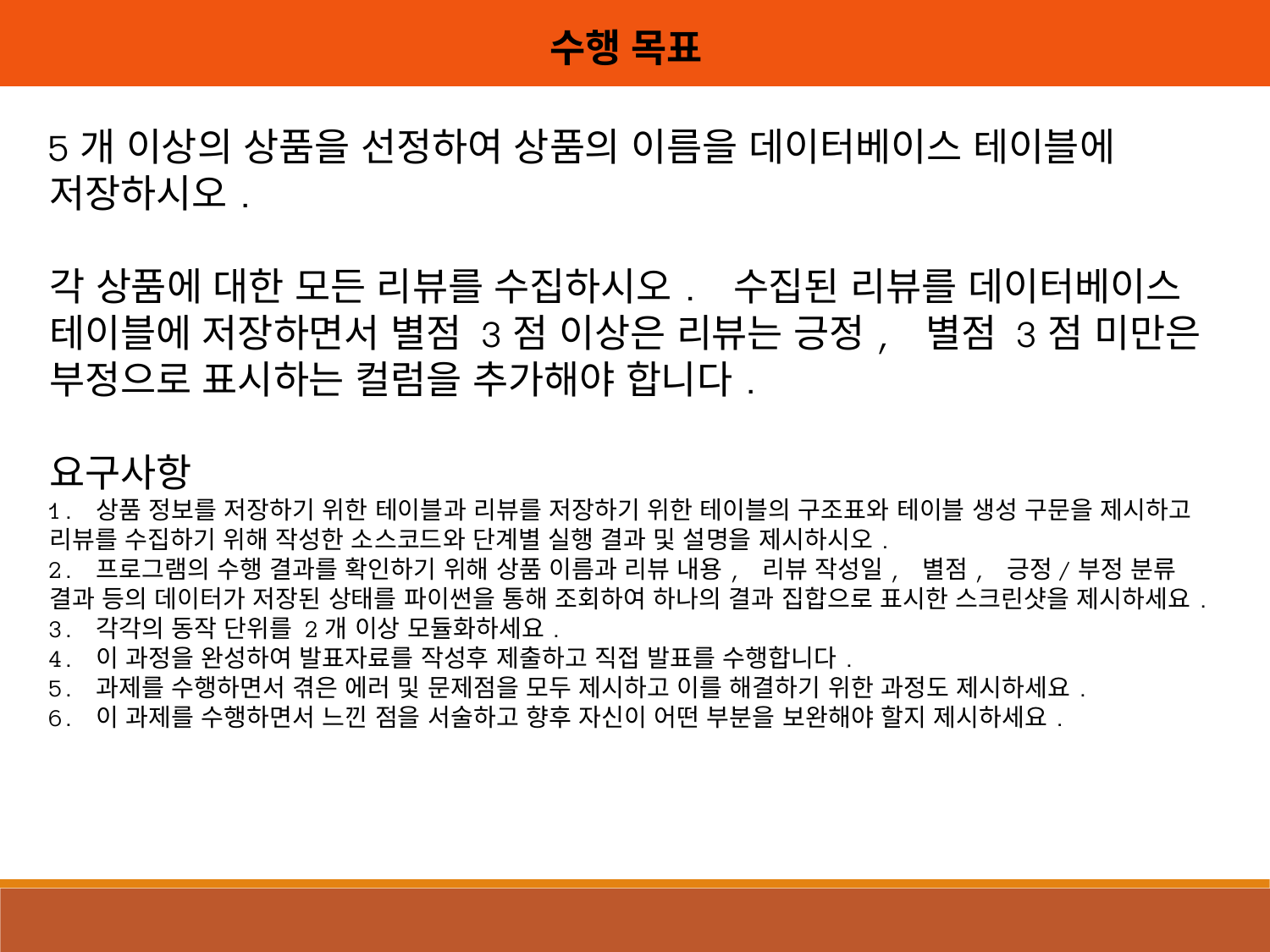

수행 목표
5개 이상의 상품을 선정하여 상품의 이름을 데이터베이스 테이블에 저장하시오.

각 상품에 대한 모든 리뷰를 수집하시오. 수집된 리뷰를 데이터베이스 테이블에 저장하면서 별점 3점 이상은 리뷰는 긍정, 별점 3점 미만은 부정으로 표시하는 컬럼을 추가해야 합니다.

요구사항
1. 상품 정보를 저장하기 위한 테이블과 리뷰를 저장하기 위한 테이블의 구조표와 테이블 생성 구문을 제시하고 리뷰를 수집하기 위해 작성한 소스코드와 단계별 실행 결과 및 설명을 제시하시오.
2. 프로그램의 수행 결과를 확인하기 위해 상품 이름과 리뷰 내용, 리뷰 작성일, 별점, 긍정/부정 분류 결과 등의 데이터가 저장된 상태를 파이썬을 통해 조회하여 하나의 결과 집합으로 표시한 스크린샷을 제시하세요.
3. 각각의 동작 단위를 2개 이상 모듈화하세요.
4. 이 과정을 완성하여 발표자료를 작성후 제출하고 직접 발표를 수행합니다.
5. 과제를 수행하면서 겪은 에러 및 문제점을 모두 제시하고 이를 해결하기 위한 과정도 제시하세요.
6. 이 과제를 수행하면서 느낀 점을 서술하고 향후 자신이 어떤 부분을 보완해야 할지 제시하세요.